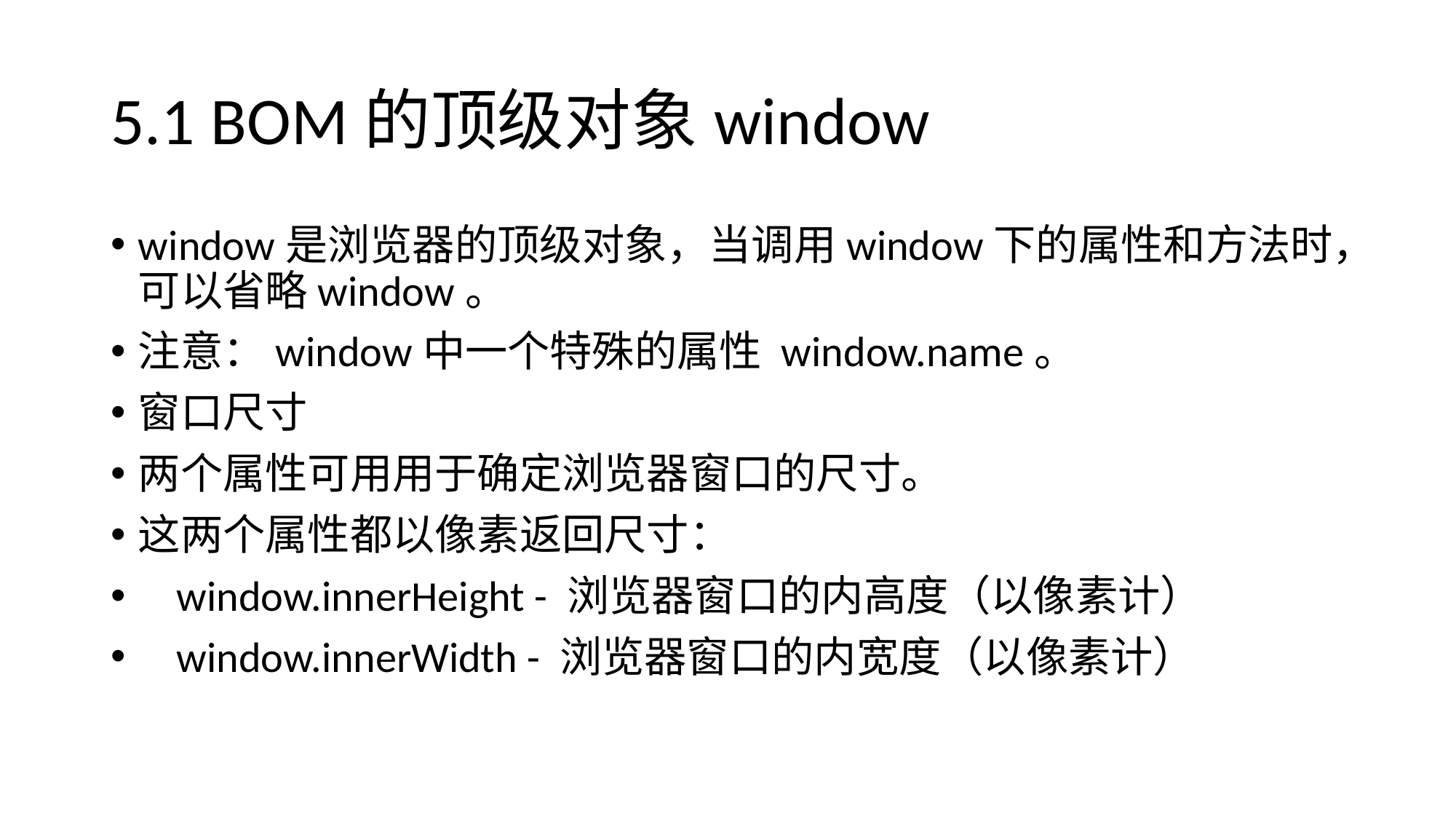

# 5.1 BOM的顶级对象window
window是浏览器的顶级对象，当调用window下的属性和方法时，可以省略window。
注意：window中一个特殊的属性 window.name。
窗口尺寸
两个属性可用用于确定浏览器窗口的尺寸。
这两个属性都以像素返回尺寸：
    window.innerHeight - 浏览器窗口的内高度（以像素计）
    window.innerWidth - 浏览器窗口的内宽度（以像素计）